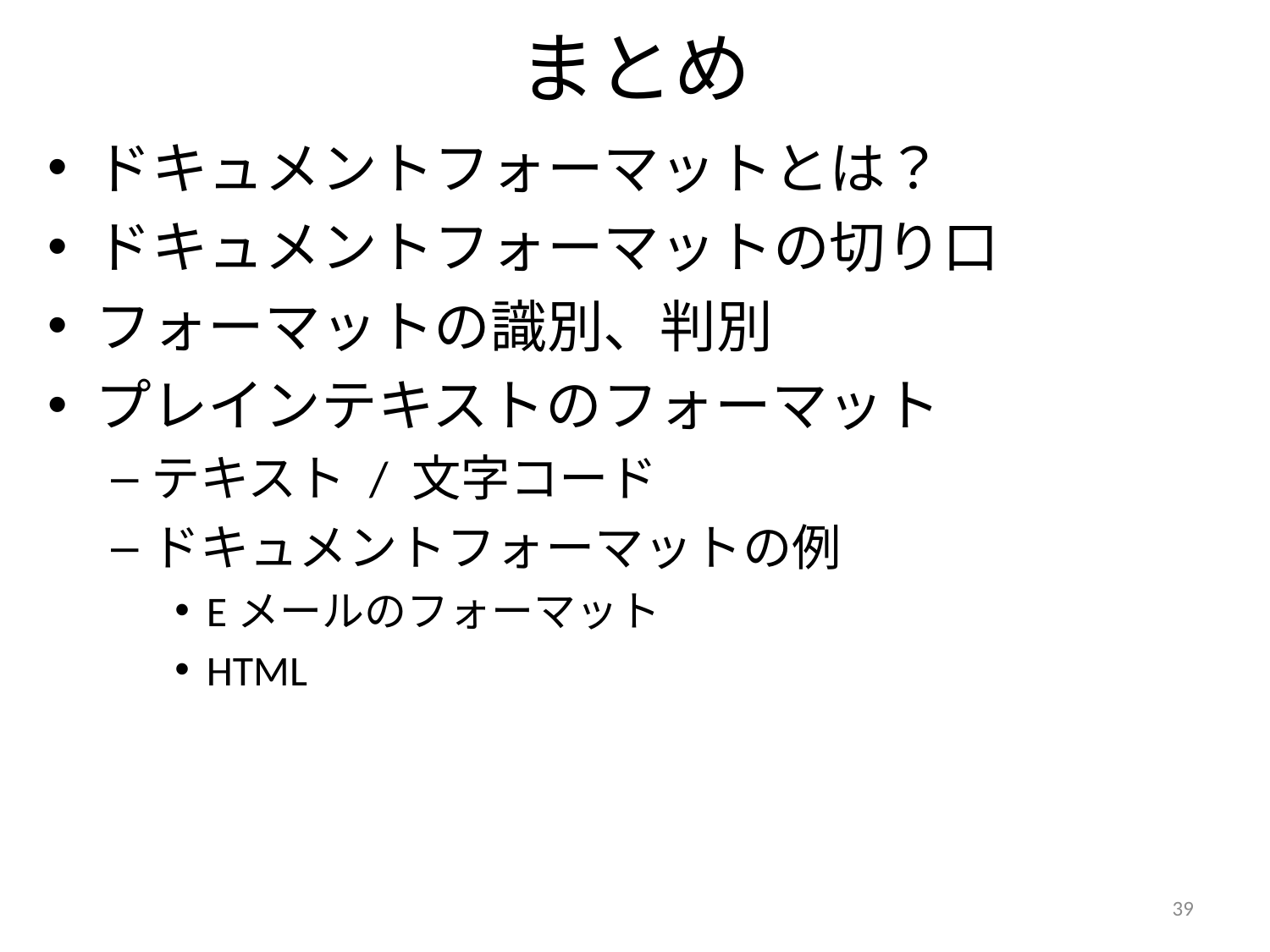

# まとめ
ドキュメントフォーマットとは？
ドキュメントフォーマットの切り口
フォーマットの識別、判別
プレインテキストのフォーマット
テキスト / 文字コード
ドキュメントフォーマットの例
Eメールのフォーマット
HTML

39